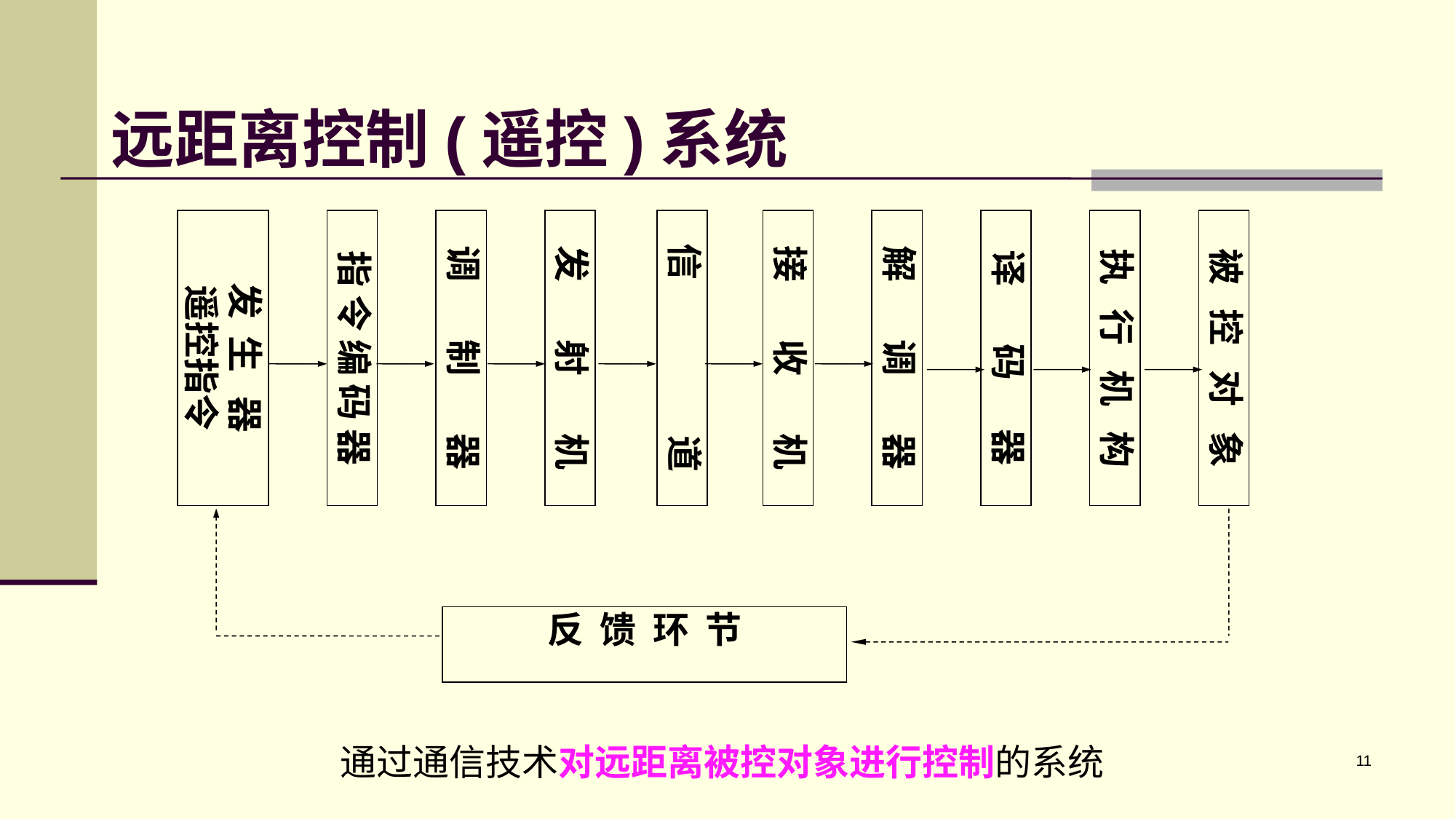

# 远距离控制(遥控)系统
发  生   器
遥控指令
指 令 编 码 器
调       制       器
发       射       机
信                   道
接       收       机
解       调       器
译       码      器
执   行   机   构
被   控   对   象

反  馈  环  节

通过通信技术对远距离被控对象进行控制的系统
11